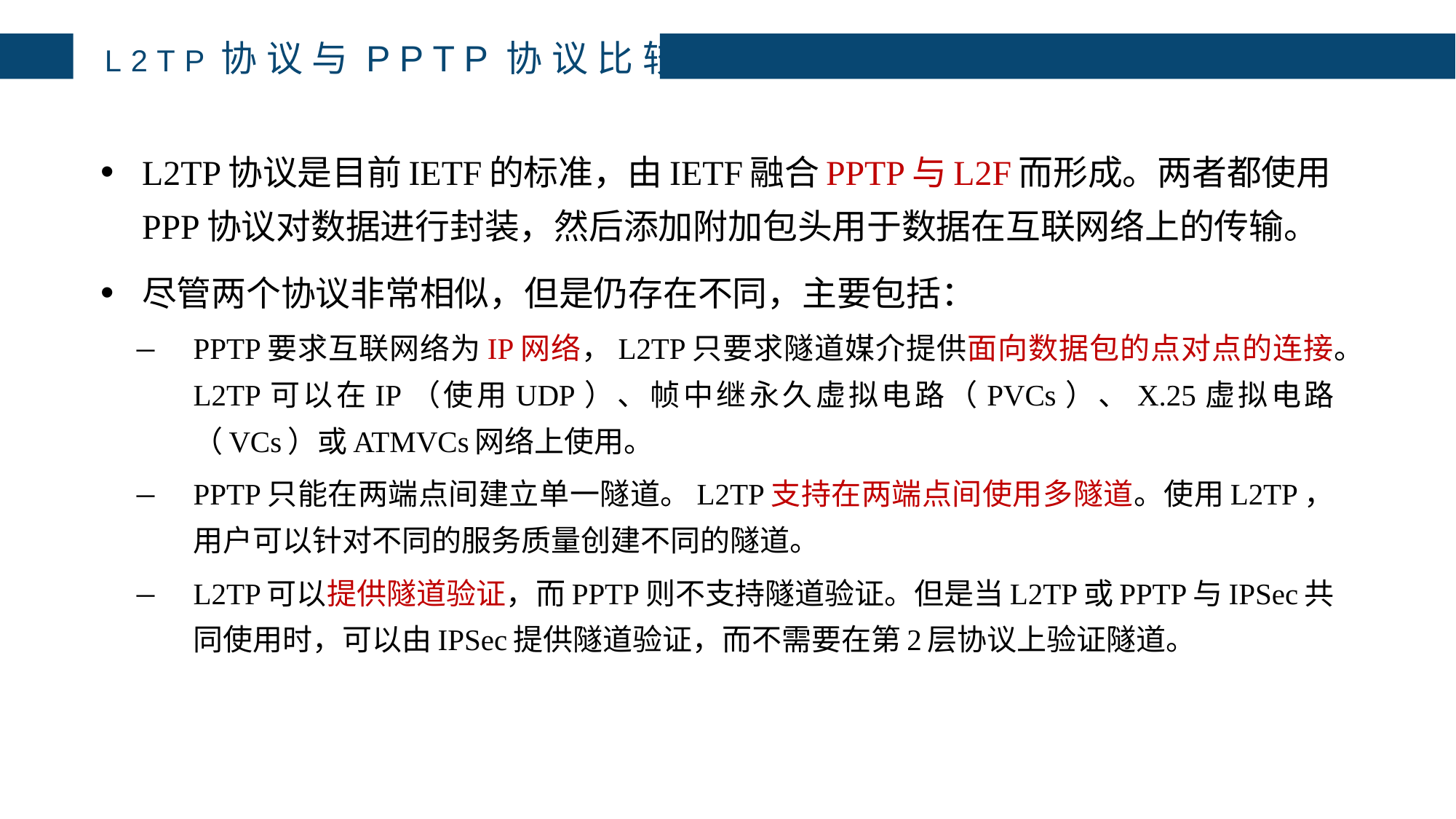

# L2TP协议与PPTP协议比较

L2TP协议是目前IETF的标准，由IETF融合PPTP与L2F而形成。两者都使用PPP协议对数据进行封装，然后添加附加包头用于数据在互联网络上的传输。
尽管两个协议非常相似，但是仍存在不同，主要包括：
PPTP要求互联网络为IP网络，L2TP只要求隧道媒介提供面向数据包的点对点的连接。L2TP可以在IP（使用UDP）、帧中继永久虚拟电路（PVCs）、X.25虚拟电路（VCs）或ATMVCs网络上使用。
PPTP只能在两端点间建立单一隧道。L2TP支持在两端点间使用多隧道。使用L2TP，用户可以针对不同的服务质量创建不同的隧道。
L2TP可以提供隧道验证，而PPTP则不支持隧道验证。但是当L2TP或PPTP与IPSec共同使用时，可以由IPSec提供隧道验证，而不需要在第2层协议上验证隧道。